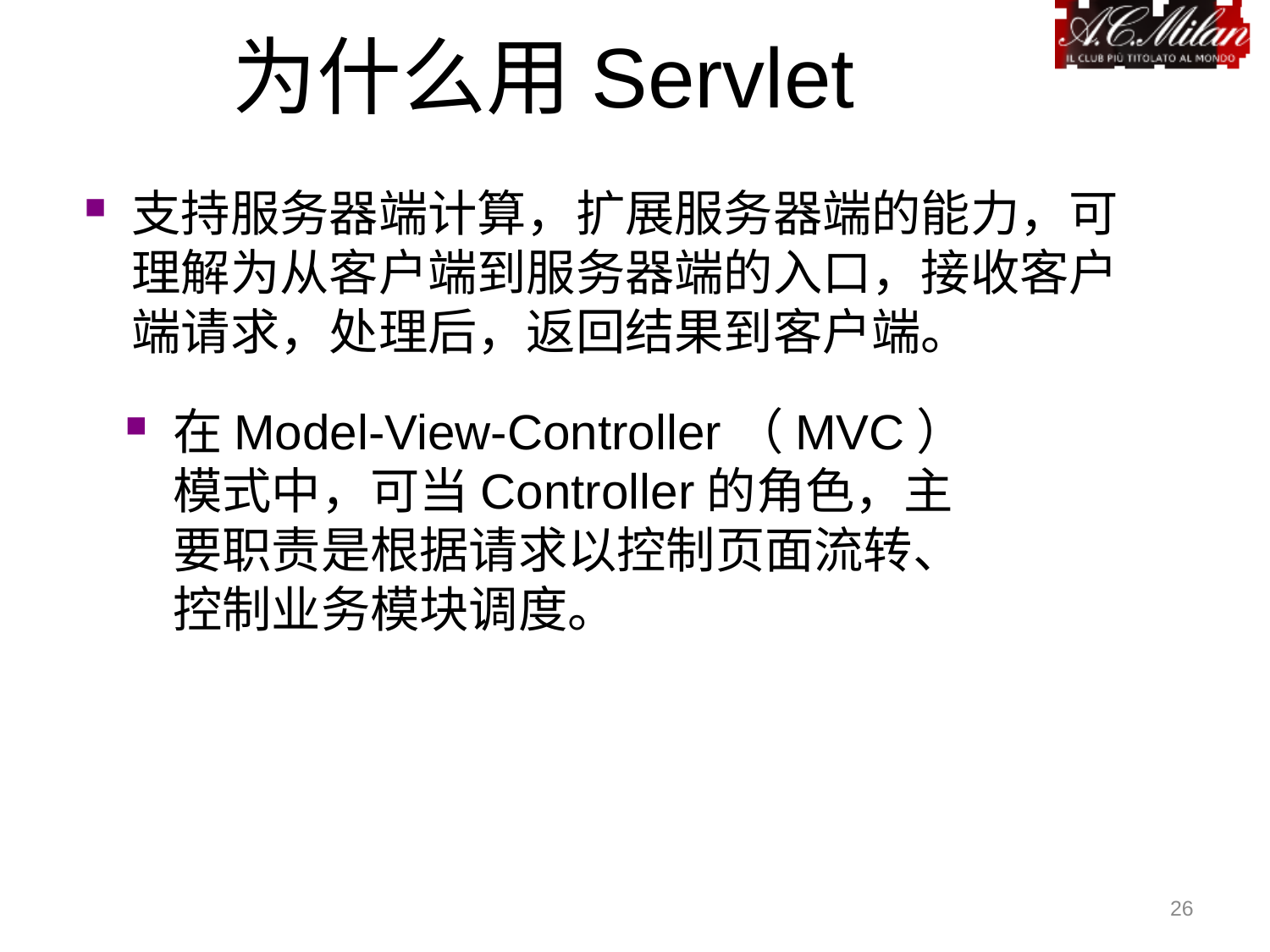

为什么用Servlet
支持服务器端计算，扩展服务器端的能力，可理解为从客户端到服务器端的入口，接收客户端请求，处理后，返回结果到客户端。
在Model-View-Controller（MVC）模式中，可当Controller的角色，主要职责是根据请求以控制页面流转、控制业务模块调度。
26